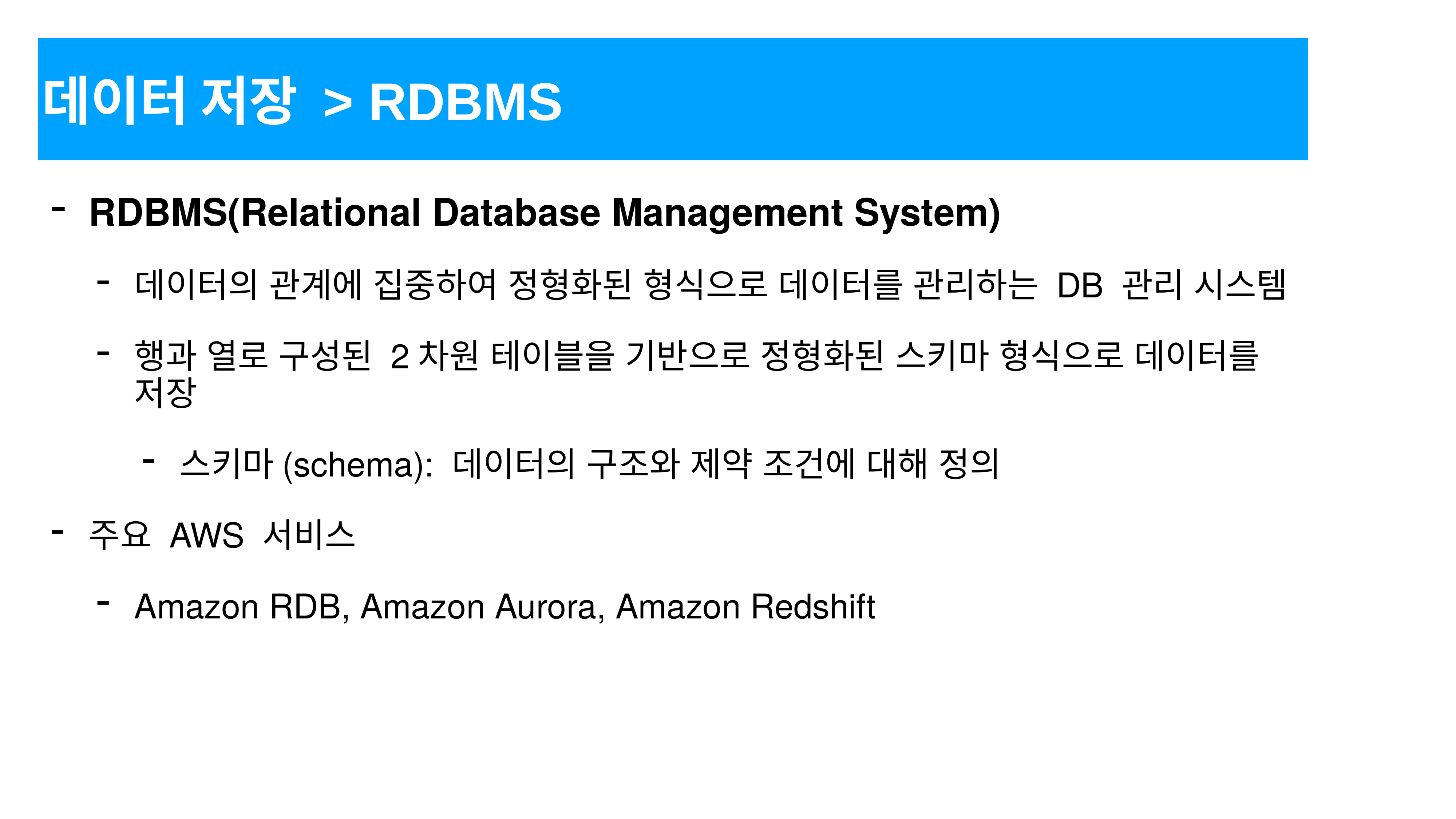

데이터 저장 > RDBMS
RDBMS(Relational Database Management System)
데이터의 관계에 집중하여 정형화된 형식으로 데이터를 관리하는 DB 관리 시스템
행과 열로 구성된 2차원 테이블을 기반으로 정형화된 스키마 형식으로 데이터를 저장
스키마(schema): 데이터의 구조와 제약 조건에 대해 정의
주요 AWS 서비스
Amazon RDB, Amazon Aurora, Amazon Redshift